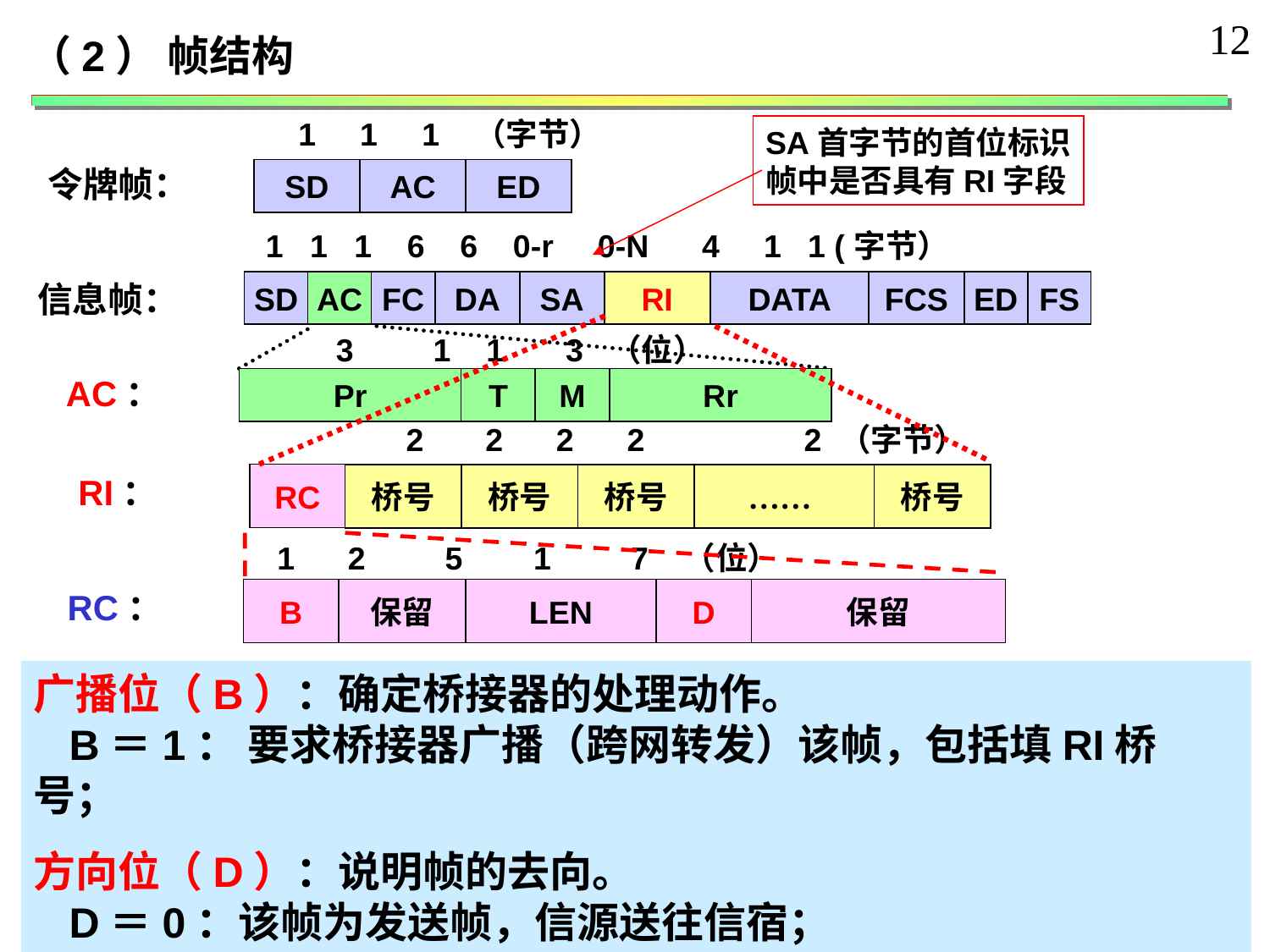

12
（2） 帧结构

1     1     1   （字节）
令牌帧：
SD
AC
ED
SA首字节的首位标识
帧中是否具有RI字段

 1   1   1    6    6    0-r     0-N      4     1   1 (字节）
信息帧：
SD
AC
FC
DA
SA
RI
DATA
FCS
ED
FS

2       2      2      2                  2 （字节）
RI：
RC
桥号
桥号
桥号
……
桥号
3         1    1       3  （位）

AC：
Pr
T
M
Rr
1      2         5        1         7   （位）

RC：
B
保留
LEN
D
保留
广播位（B）：确定桥接器的处理动作。
   B＝1： 要求桥接器广播（跨网转发）该帧，包括填RI桥号；

方向位（D）：说明帧的去向。
   D＝0：该帧为发送帧，信源送往信宿；
   D＝1：该帧为应答帧（接收方的响应），信宿送往信源。